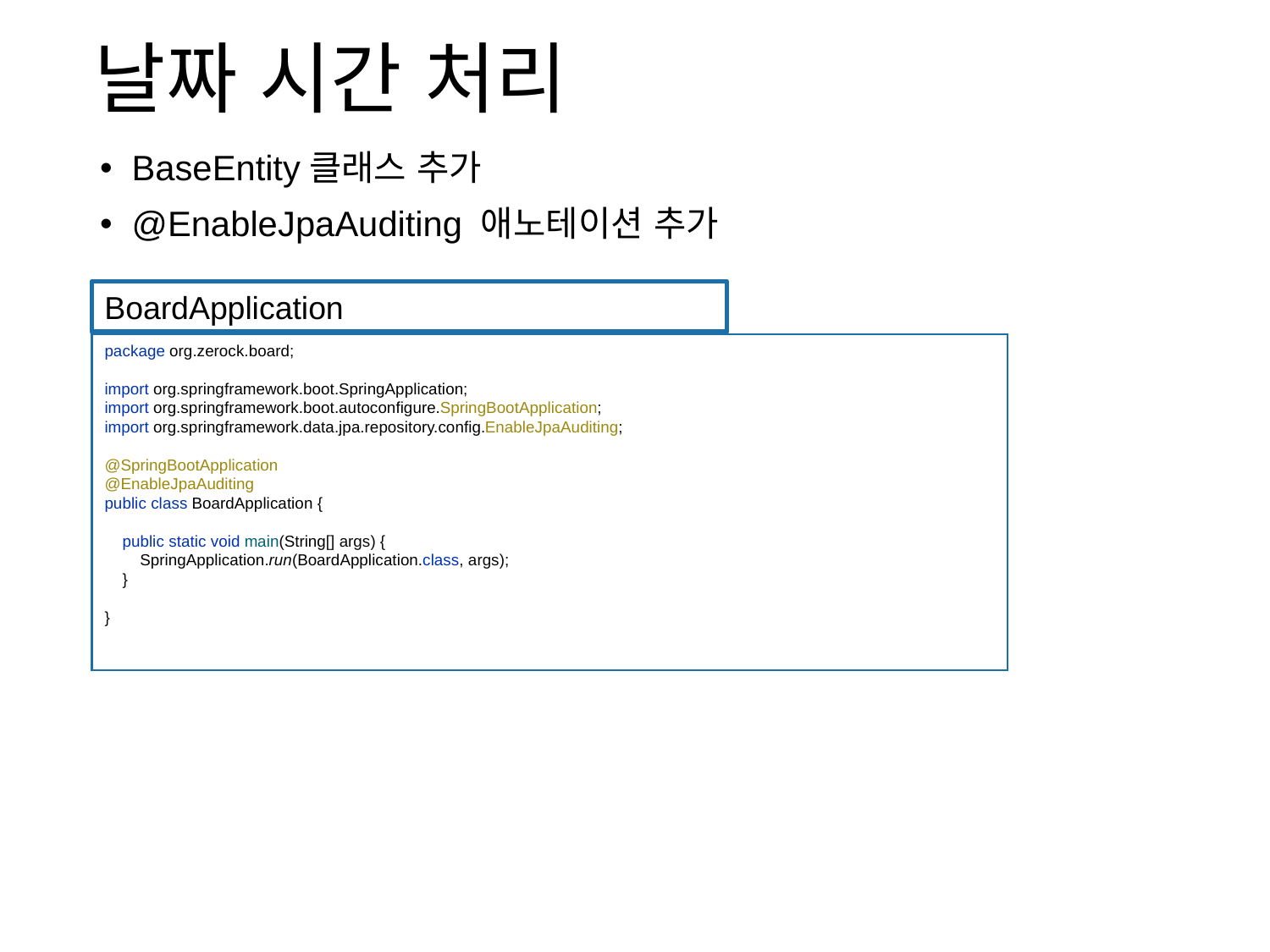

# 날짜 시간 처리
BaseEntity클래스 추가
@EnableJpaAuditing 애노테이션 추가
BoardApplication
package org.zerock.board;
import org.springframework.boot.SpringApplication;
import org.springframework.boot.autoconfigure.SpringBootApplication;
import org.springframework.data.jpa.repository.config.EnableJpaAuditing;
@SpringBootApplication
@EnableJpaAuditing
public class BoardApplication {
    public static void main(String[] args) {
        SpringApplication.run(BoardApplication.class, args);
    }
}